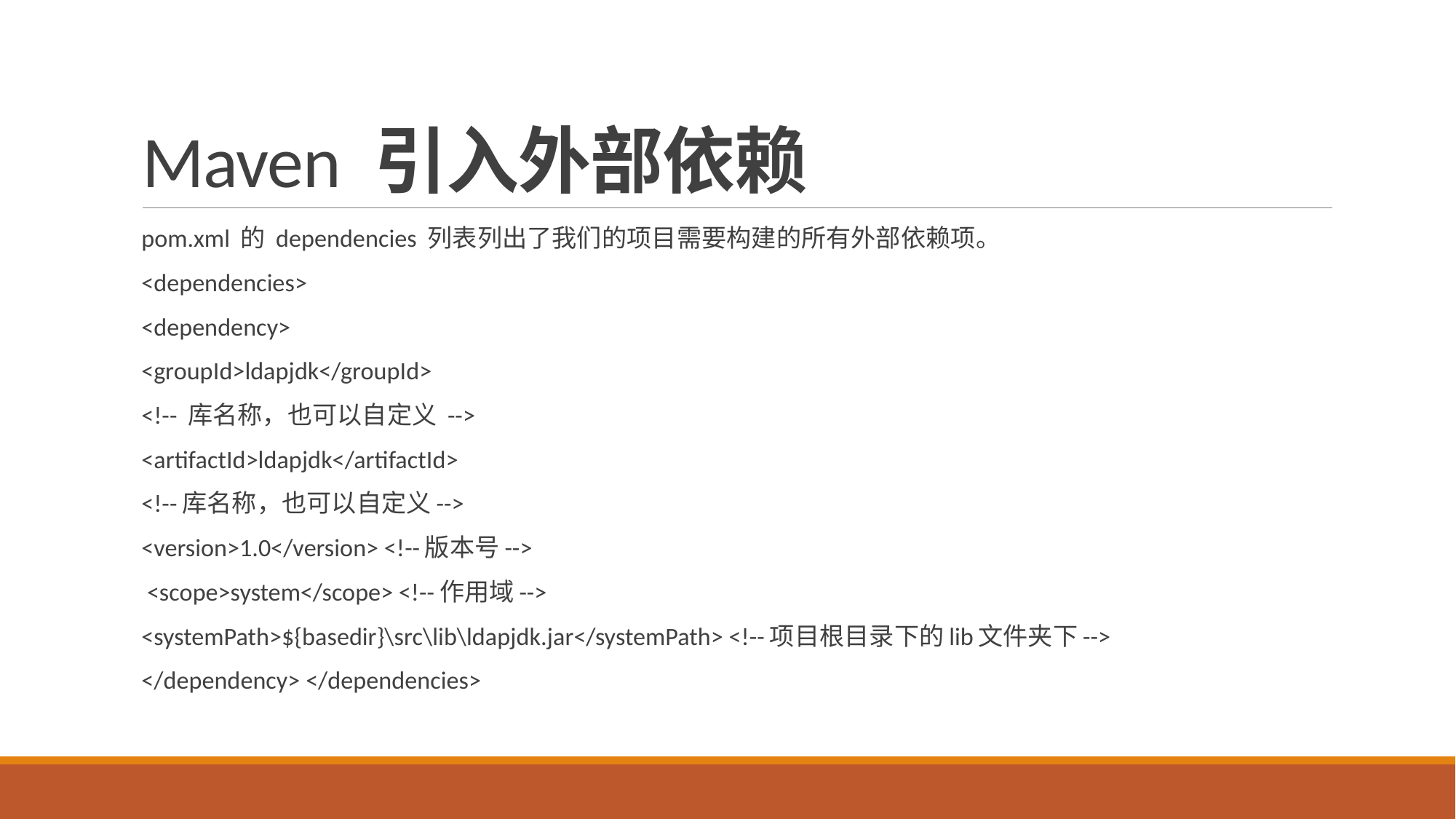

# Maven 引入外部依赖
pom.xml 的 dependencies 列表列出了我们的项目需要构建的所有外部依赖项。
<dependencies>
<dependency>
<groupId>ldapjdk</groupId>
<!-- 库名称，也可以自定义 -->
<artifactId>ldapjdk</artifactId>
<!--库名称，也可以自定义-->
<version>1.0</version> <!--版本号-->
 <scope>system</scope> <!--作用域-->
<systemPath>${basedir}\src\lib\ldapjdk.jar</systemPath> <!--项目根目录下的lib文件夹下-->
</dependency> </dependencies>